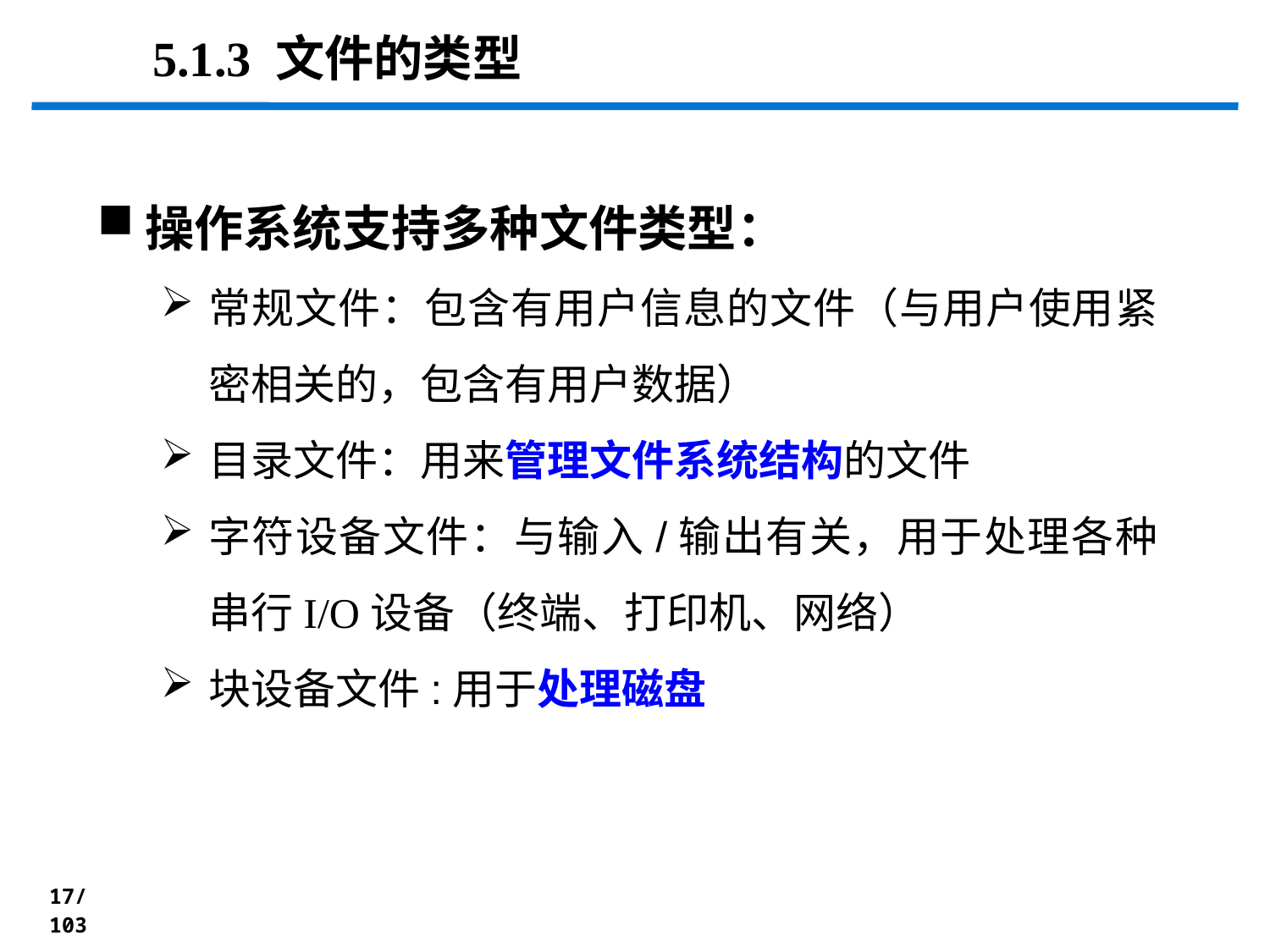

5.1.3 文件的类型
操作系统支持多种文件类型：
常规文件：包含有用户信息的文件（与用户使用紧密相关的，包含有用户数据）
目录文件：用来管理文件系统结构的文件
字符设备文件：与输入/输出有关，用于处理各种串行I/O设备（终端、打印机、网络）
块设备文件:用于处理磁盘